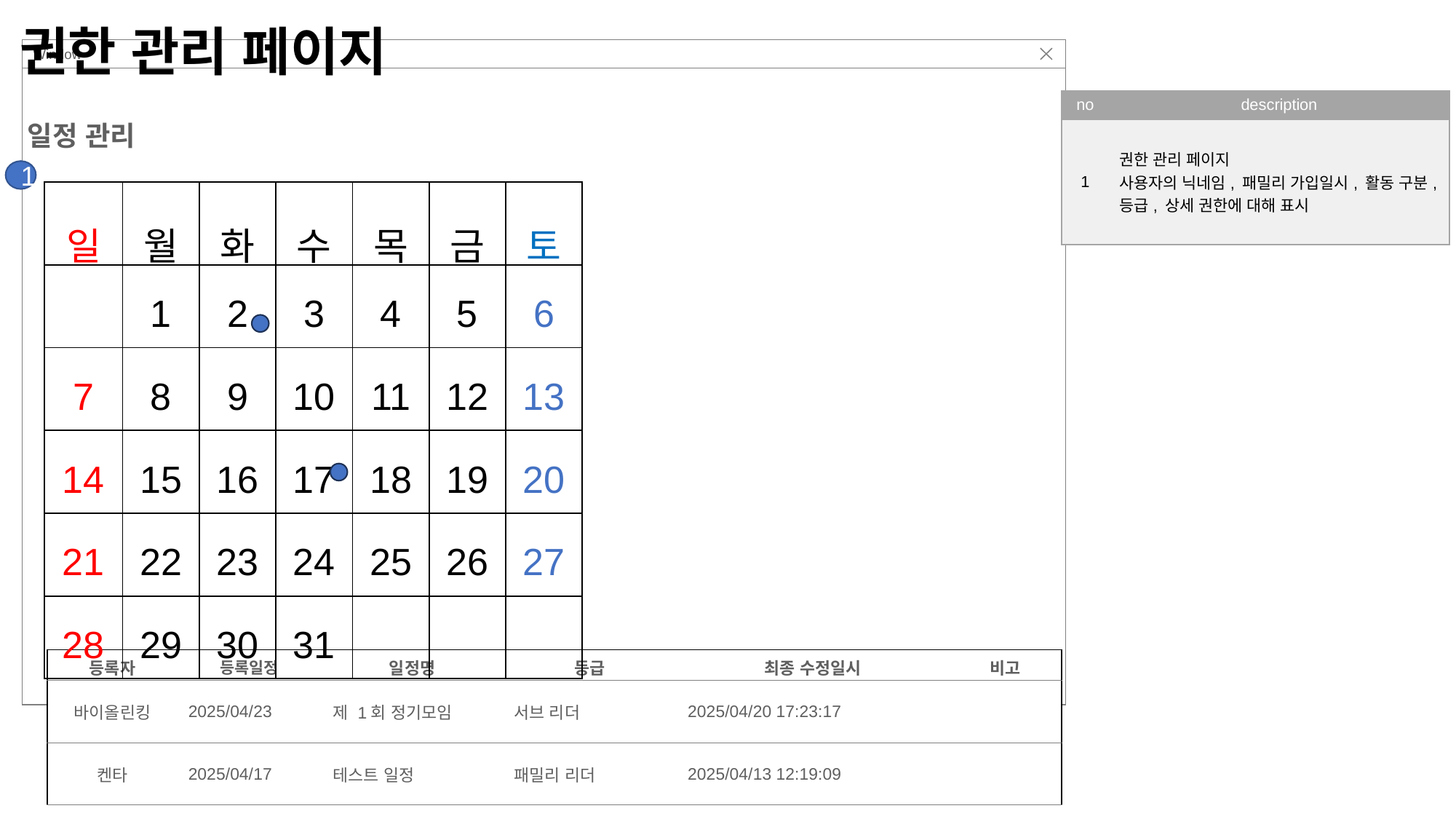

# 권한 관리 페이지
Window

| no | description |
| --- | --- |
| 1 | 권한 관리 페이지 사용자의 닉네임, 패밀리 가입일시, 활동 구분, 등급, 상세 권한에 대해 표시 |
일정 관리
1
| 일 | 월 | 화 | 수 | 목 | 금 | 토 |
| --- | --- | --- | --- | --- | --- | --- |
|  | 1 | 2 | 3 | 4 | 5 | 6 |
| 7 | 8 | 9 | 10 | 11 | 12 | 13 |
| 14 | 15 | 16 | 17 | 18 | 19 | 20 |
| 21 | 22 | 23 | 24 | 25 | 26 | 27 |
| 28 | 29 | 30 | 31 |  |  |  |

| 등록자 | 등록일정 | 일정명 | 등급 | 최종 수정일시 | 비고 |
| --- | --- | --- | --- | --- | --- |
| 바이올린킹 | 2025/04/23 | 제 1회 정기모임 | 서브 리더 | 2025/04/20 17:23:17 |  |
| 켄타 | 2025/04/17 | 테스트 일정 | 패밀리 리더 | 2025/04/13 12:19:09 |  |